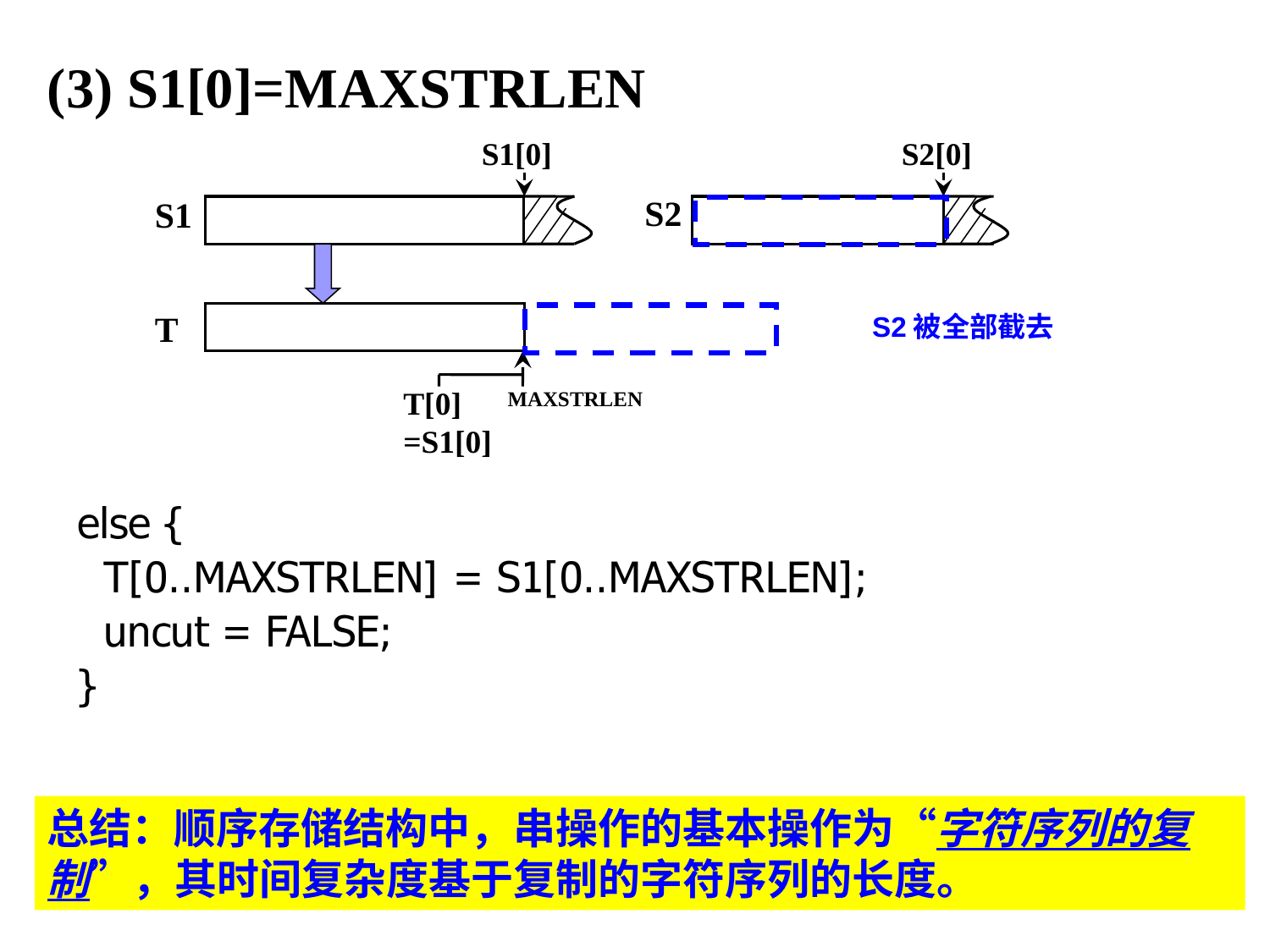

(3) S1[0]=MAXSTRLEN
S1[0]
S2[0]

S2
S1

T

S2被全部截去

T[0]
=S1[0]
MAXSTRLEN
else {
  T[0..MAXSTRLEN] = S1[0..MAXSTRLEN];
  uncut = FALSE;
}
总结：顺序存储结构中，串操作的基本操作为“字符序列的复制”，其时间复杂度基于复制的字符序列的长度。